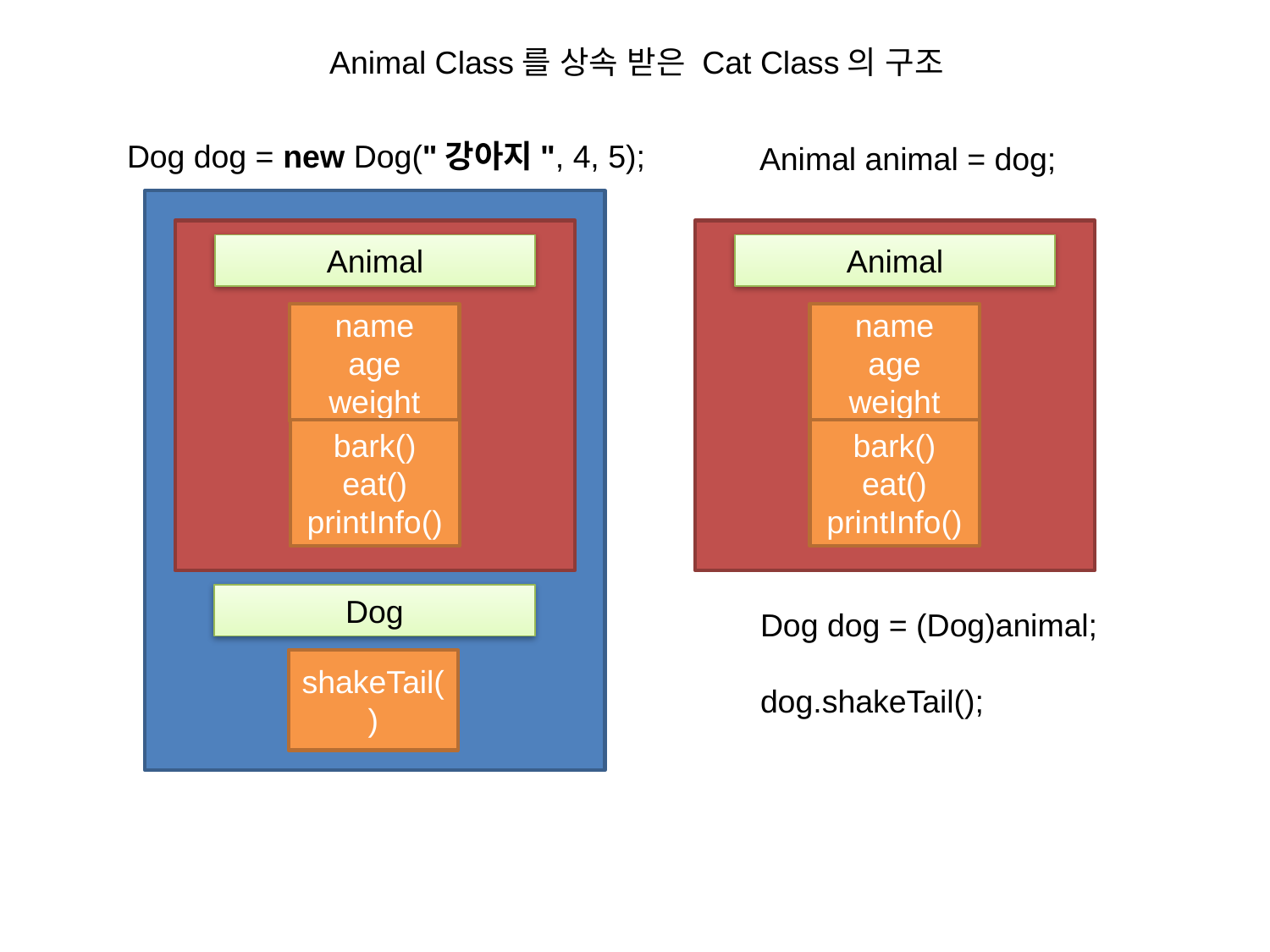

Animal Class를 상속 받은 Cat Class의 구조
Dog dog = new Dog("강아지", 4, 5);
Animal animal = dog;

Animal
Animal
name
age
weight
name
age
weight
bark()
eat()
printInfo()
bark()
eat()
printInfo()
Dog
Dog dog = (Dog)animal;

dog.shakeTail();
shakeTail()